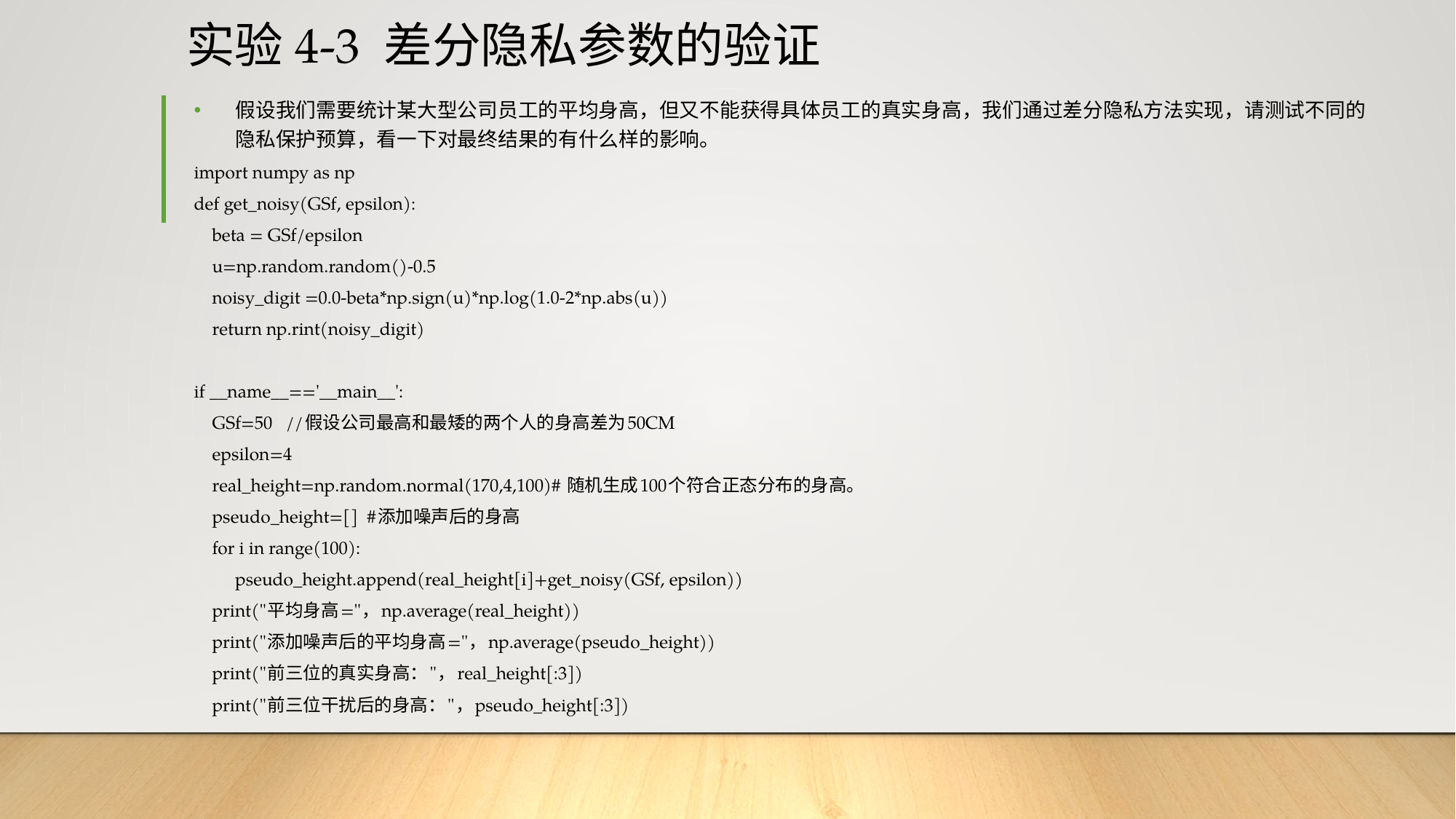

# 实验4-3 差分隐私参数的验证
假设我们需要统计某大型公司员工的平均身高，但又不能获得具体员工的真实身高，我们通过差分隐私方法实现，请测试不同的隐私保护预算，看一下对最终结果的有什么样的影响。
import numpy as np
def get_noisy(GSf, epsilon):
    beta = GSf/epsilon
    u=np.random.random()-0.5
    noisy_digit =0.0-beta*np.sign(u)*np.log(1.0-2*np.abs(u))
    return np.rint(noisy_digit)

if __name__=='__main__':
    GSf=50   //假设公司最高和最矮的两个人的身高差为50CM
    epsilon=4
    real_height=np.random.normal(170,4,100)# 随机生成100个符合正态分布的身高。
    pseudo_height=[]  #添加噪声后的身高
    for i in range(100):
         pseudo_height.append(real_height[i]+get_noisy(GSf, epsilon))
    print("平均身高="，np.average(real_height))
    print("添加噪声后的平均身高="，np.average(pseudo_height))
    print("前三位的真实身高："，real_height[:3])
    print("前三位干扰后的身高："，pseudo_height[:3])